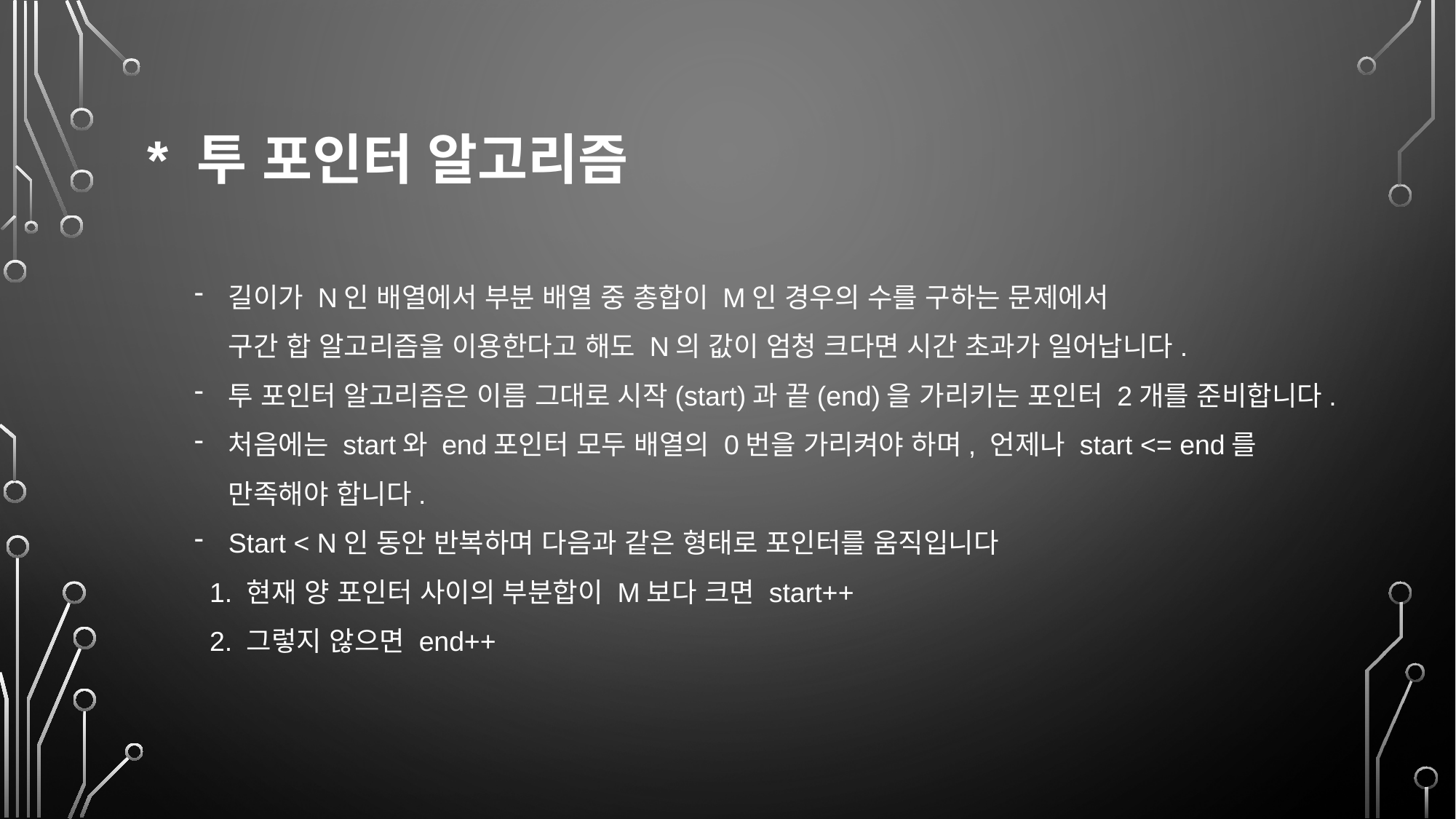

* 투 포인터 알고리즘
길이가 N인 배열에서 부분 배열 중 총합이 M인 경우의 수를 구하는 문제에서
구간 합 알고리즘을 이용한다고 해도 N의 값이 엄청 크다면 시간 초과가 일어납니다.
투 포인터 알고리즘은 이름 그대로 시작(start)과 끝(end)을 가리키는 포인터 2개를 준비합니다.
처음에는 start와 end포인터 모두 배열의 0번을 가리켜야 하며, 언제나 start <= end를
만족해야 합니다.
Start < N인 동안 반복하며 다음과 같은 형태로 포인터를 움직입니다
  1. 현재 양 포인터 사이의 부분합이 M보다 크면 start++
  2. 그렇지 않으면 end++